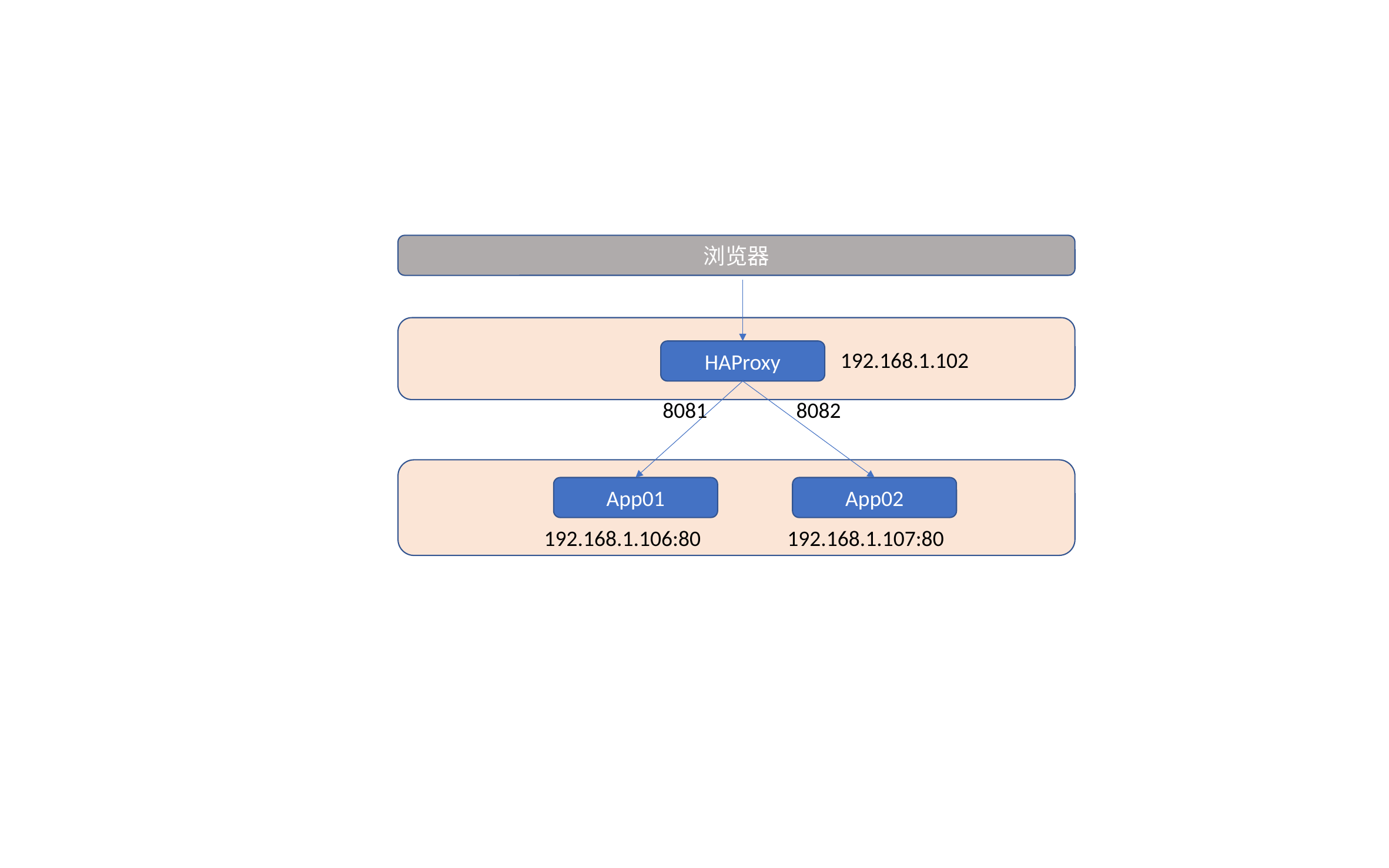

浏览器

HAProxy
192.168.1.102
8081
8082

App01
App02
192.168.1.106:80
192.168.1.107:80